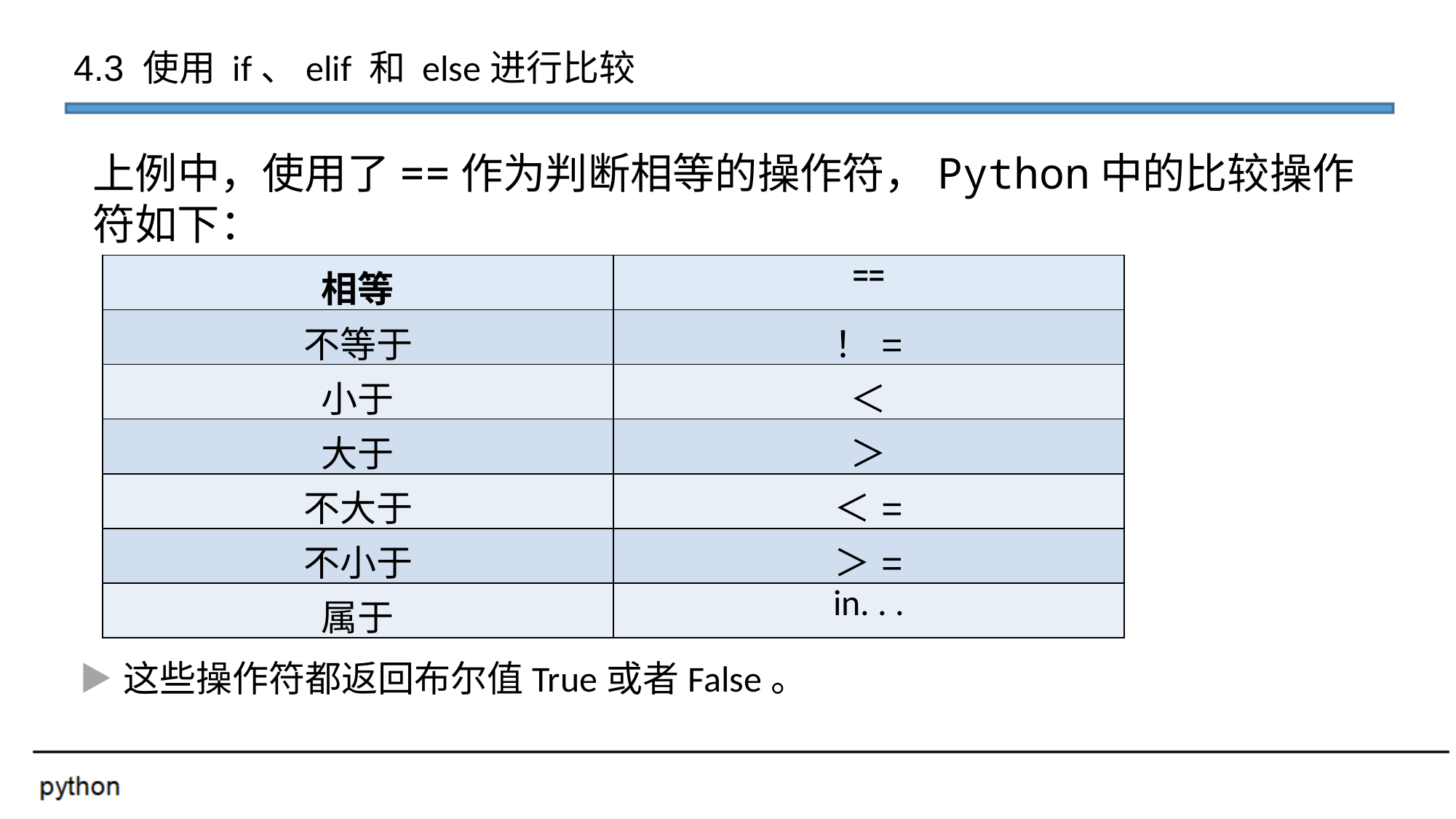

4.3 使用 if、elif 和 else进行比较
上例中，使用了==作为判断相等的操作符，Python中的比较操作符如下：
| 相等 | == |
| --- | --- |
| 不等于 | ！= |
| 小于 | ＜ |
| 大于 | ＞ |
| 不大于 | ＜= |
| 不小于 | ＞= |
| 属于 | in. . . |
这些操作符都返回布尔值True或者False。

10